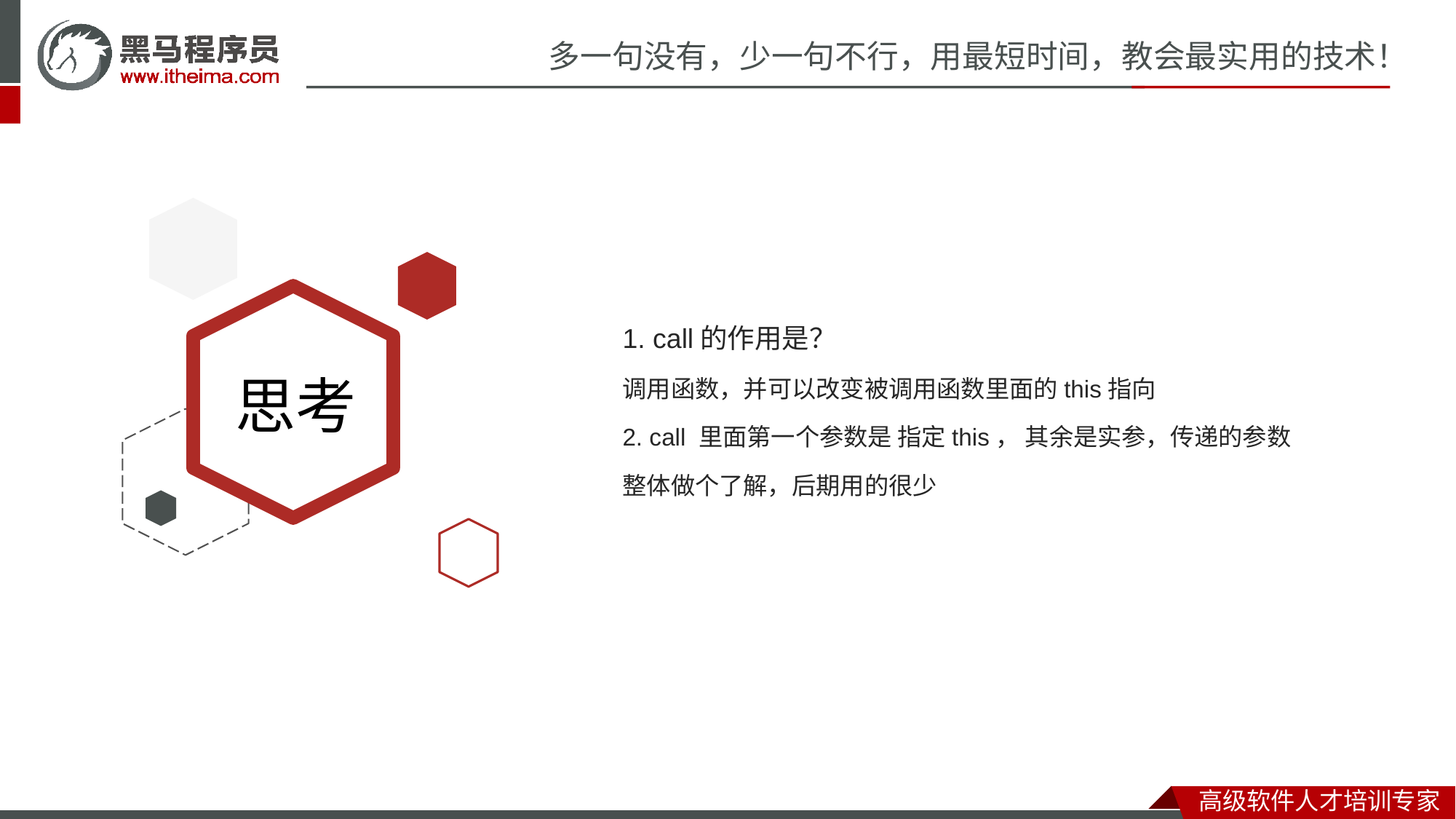

1. call的作用是？
调用函数，并可以改变被调用函数里面的this指向
2. call 里面第一个参数是 指定this， 其余是实参，传递的参数
整体做个了解，后期用的很少